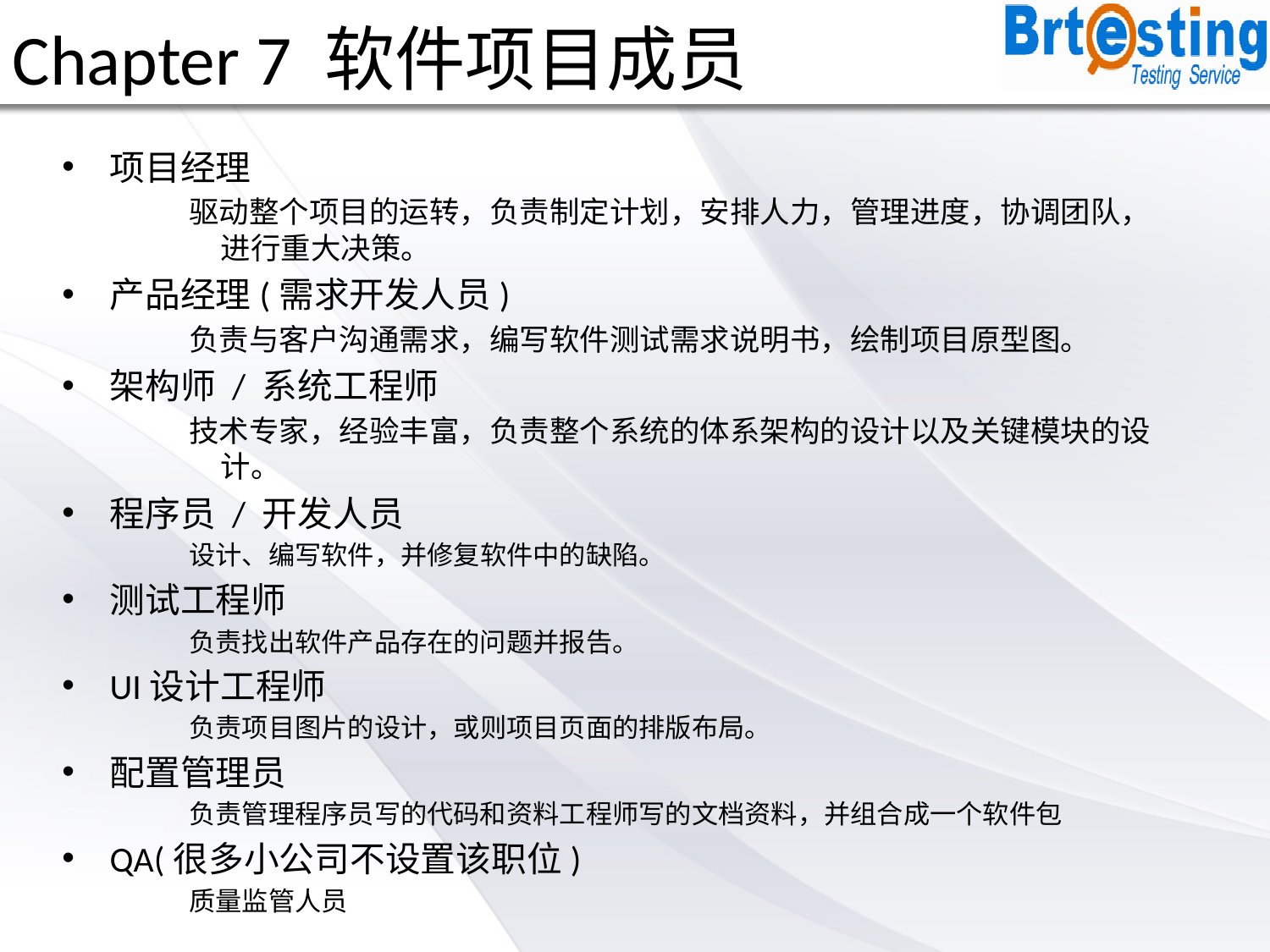

# Chapter 7 软件项目成员
项目经理
驱动整个项目的运转，负责制定计划，安排人力，管理进度，协调团队，进行重大决策。
产品经理(需求开发人员)
负责与客户沟通需求，编写软件测试需求说明书，绘制项目原型图。
架构师 / 系统工程师
技术专家，经验丰富，负责整个系统的体系架构的设计以及关键模块的设计。
程序员 / 开发人员
设计、编写软件，并修复软件中的缺陷。
测试工程师
负责找出软件产品存在的问题并报告。
UI设计工程师
负责项目图片的设计，或则项目页面的排版布局。
配置管理员
负责管理程序员写的代码和资料工程师写的文档资料，并组合成一个软件包
QA(很多小公司不设置该职位)
质量监管人员